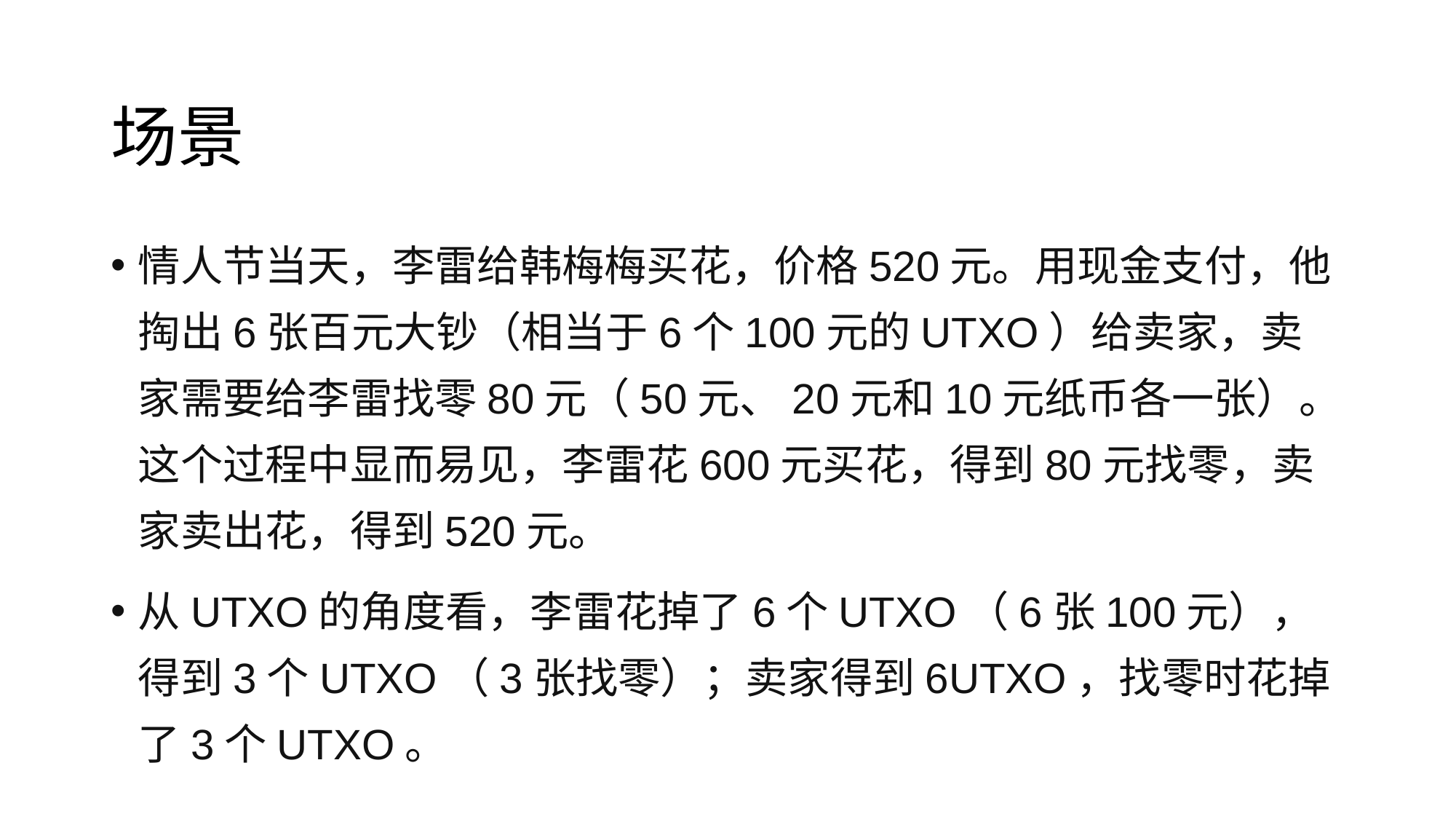

# 场景
情人节当天，李雷给韩梅梅买花，价格520元。用现金支付，他掏出6张百元大钞（相当于6个100元的UTXO）给卖家，卖家需要给李雷找零80元（50元、20元和10元纸币各一张）。这个过程中显而易见，李雷花600元买花，得到80元找零，卖家卖出花，得到520元。
从UTXO的角度看，李雷花掉了6个UTXO（6张100元），得到3个UTXO（3张找零）；卖家得到6UTXO，找零时花掉了3个UTXO。